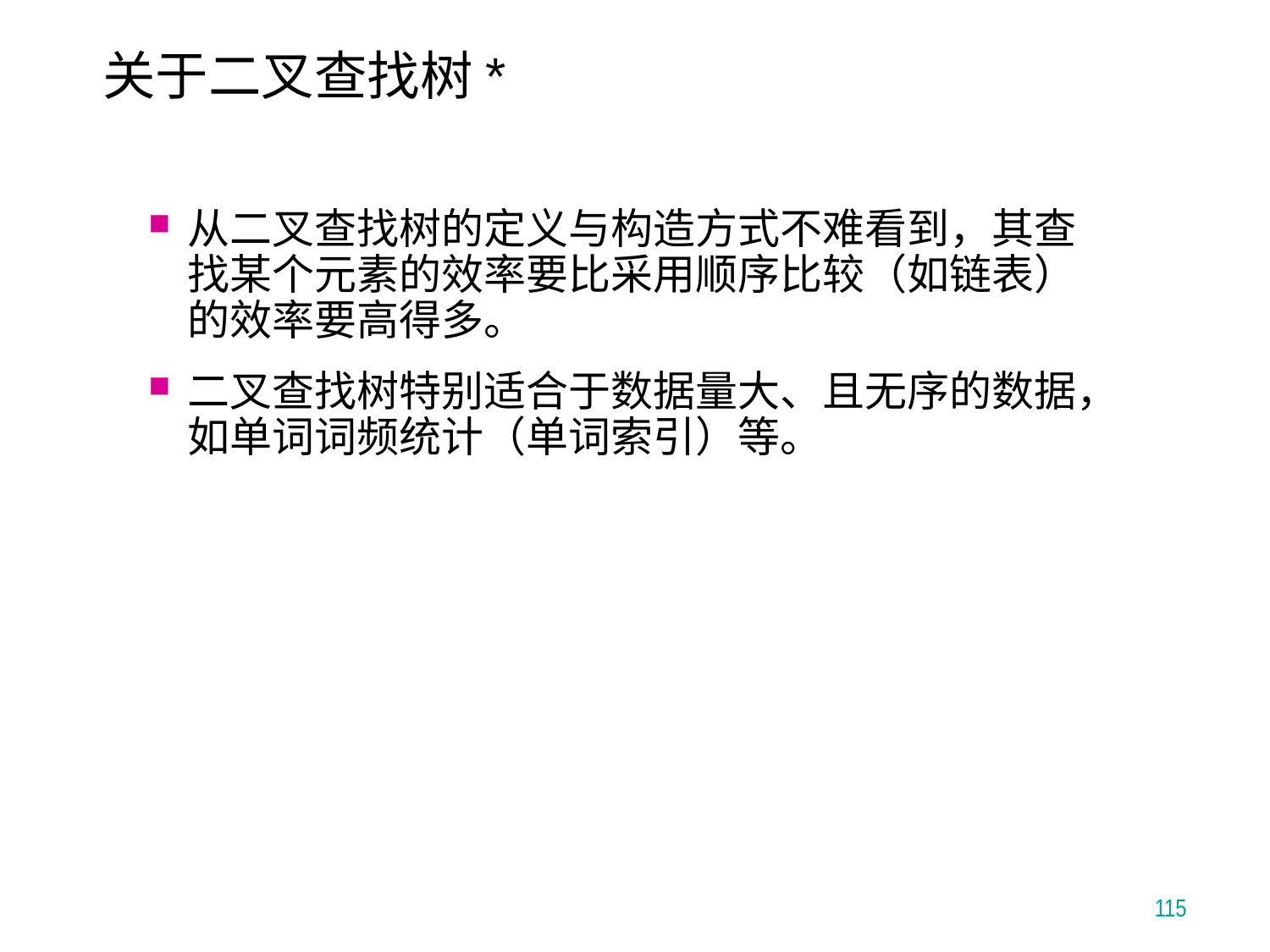

# 关于二叉查找树*
从二叉查找树的定义与构造方式不难看到，其查找某个元素的效率要比采用顺序比较（如链表）的效率要高得多。
二叉查找树特别适合于数据量大、且无序的数据，如单词词频统计（单词索引）等。
115